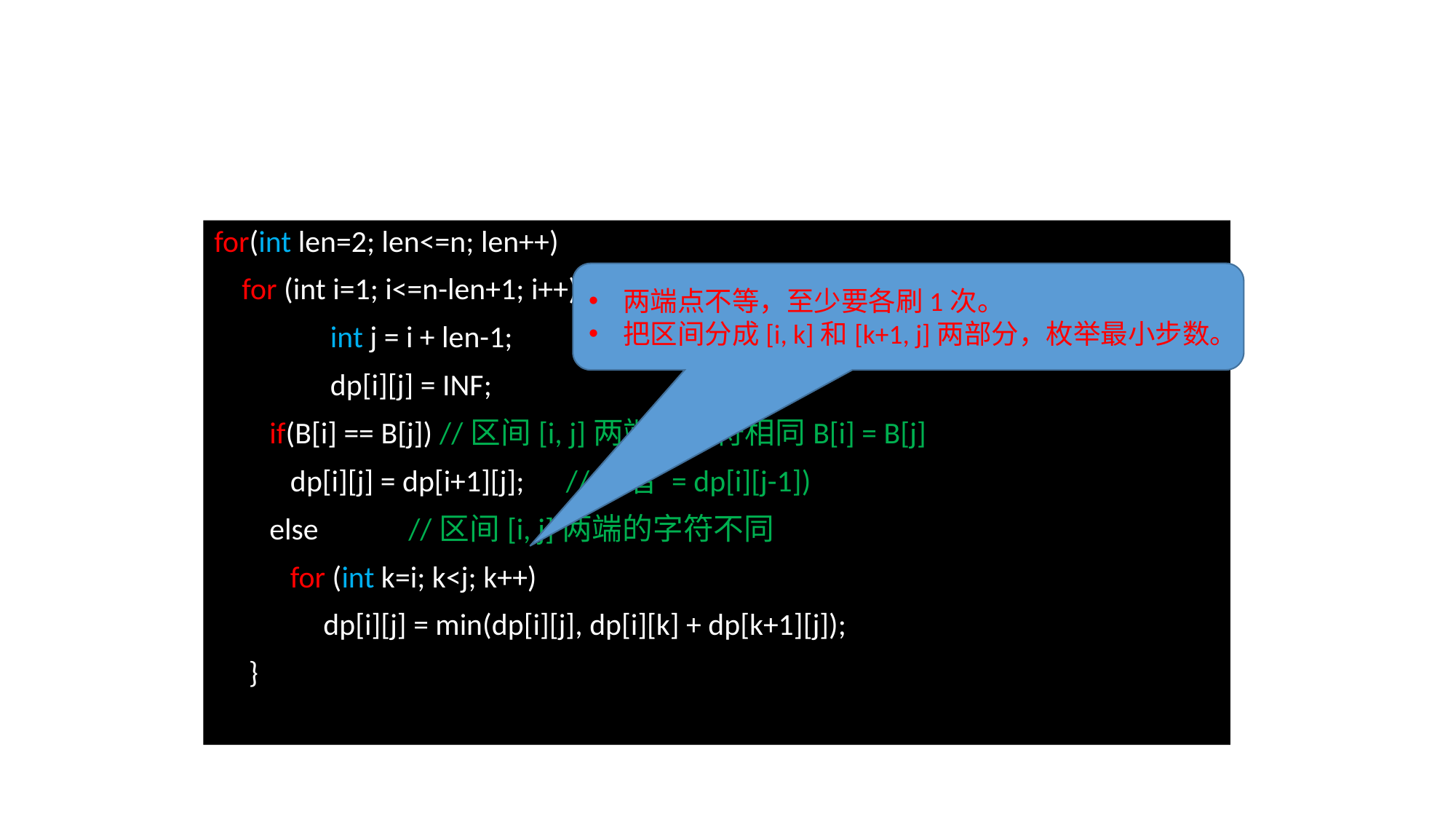

for(int len=2; len<=n; len++)
    for (int i=1; i<=n-len+1; i++){
	 int j = i + len-1;
	 dp[i][j] = INF;
        if(B[i] == B[j]) //区间[i, j]两端的字符相同B[i] = B[j]
           dp[i][j] = dp[i+1][j];      //或者 = dp[i][j-1])
        else             //区间[i, j]两端的字符不同
           for (int k=i; k<j; k++)
             	dp[i][j] = min(dp[i][j], dp[i][k] + dp[k+1][j]);
     }
两端点不等，至少要各刷1次。
把区间分成[i, k]和[k+1, j]两部分，枚举最小步数。